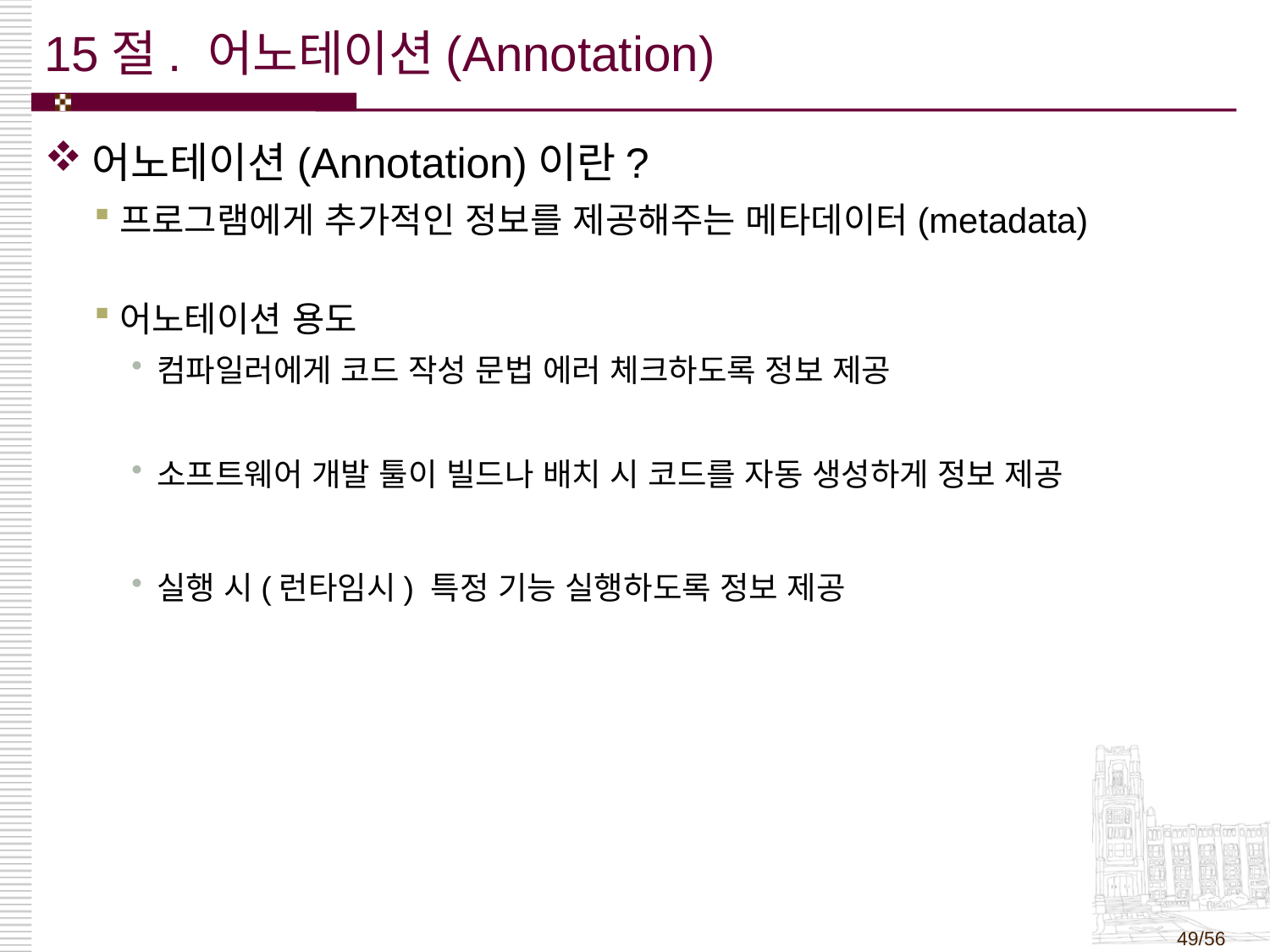

# 15절. 어노테이션(Annotation)
어노테이션(Annotation)이란?
프로그램에게 추가적인 정보를 제공해주는 메타데이터(metadata)

어노테이션 용도
컴파일러에게 코드 작성 문법 에러 체크하도록 정보 제공

소프트웨어 개발 툴이 빌드나 배치 시 코드를 자동 생성하게 정보 제공

실행 시(런타임시) 특정 기능 실행하도록 정보 제공